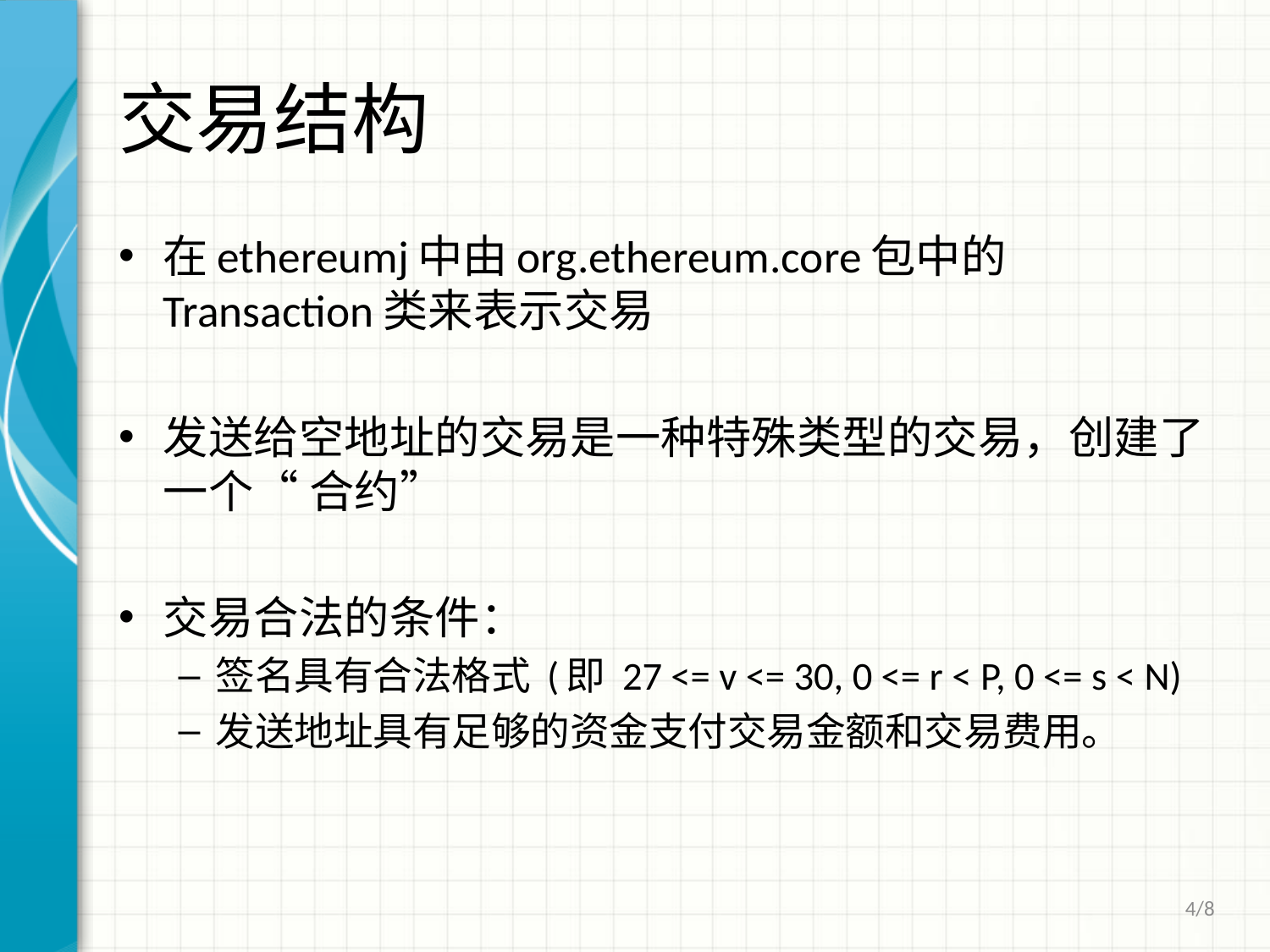

# 交易结构
在ethereumj中由org.ethereum.core包中的Transaction类来表示交易

发送给空地址的交易是一种特殊类型的交易，创建了一个“ 合约”

交易合法的条件：
签名具有合法格式 (即 27 <= v <= 30, 0 <= r < P, 0 <= s < N)
发送地址具有足够的资金支付交易金额和交易费用。
4/8